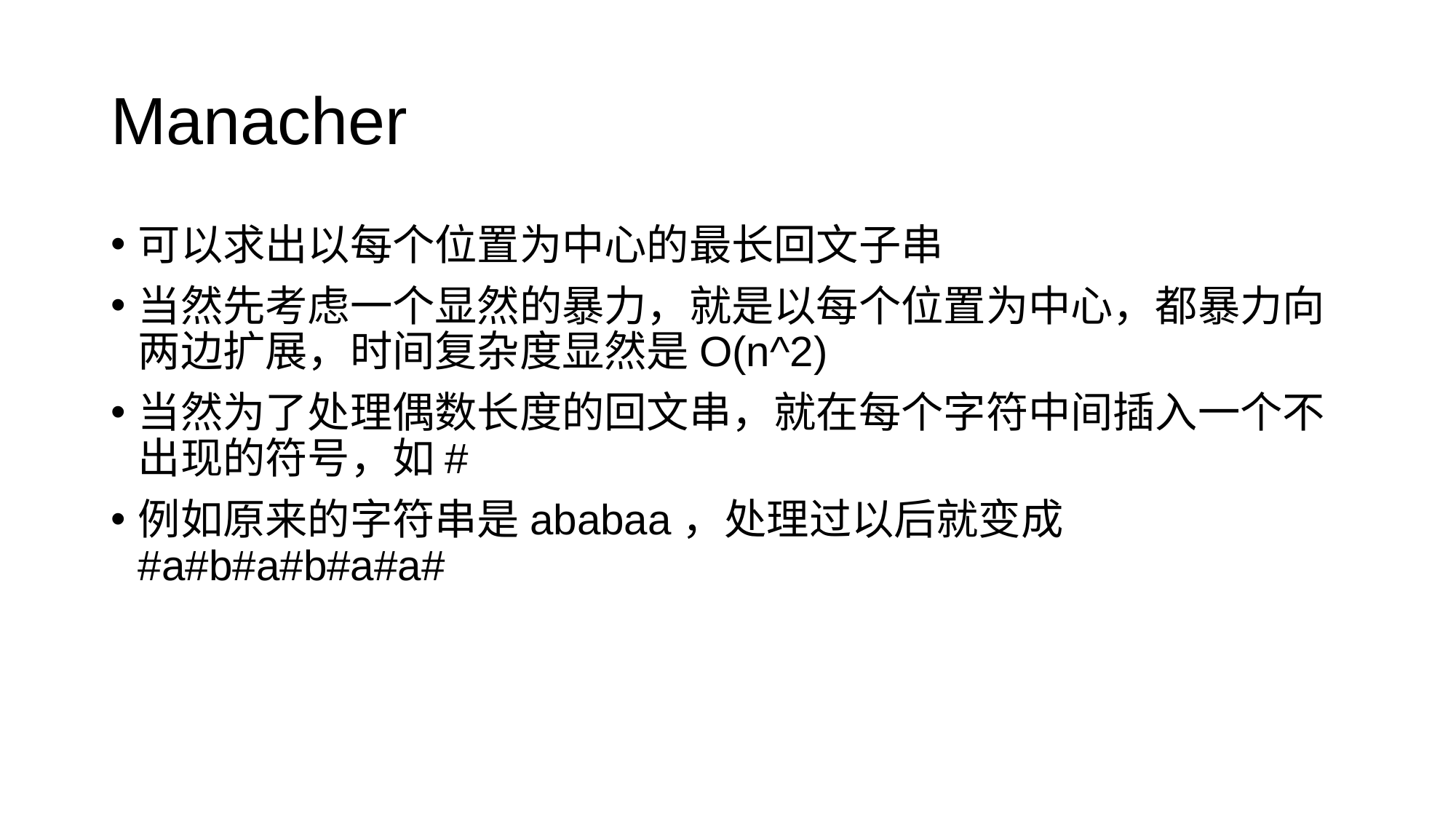

# Manacher
可以求出以每个位置为中心的最长回文子串
当然先考虑一个显然的暴力，就是以每个位置为中心，都暴力向两边扩展，时间复杂度显然是O(n^2)
当然为了处理偶数长度的回文串，就在每个字符中间插入一个不出现的符号，如#
例如原来的字符串是ababaa，处理过以后就变成#a#b#a#b#a#a#